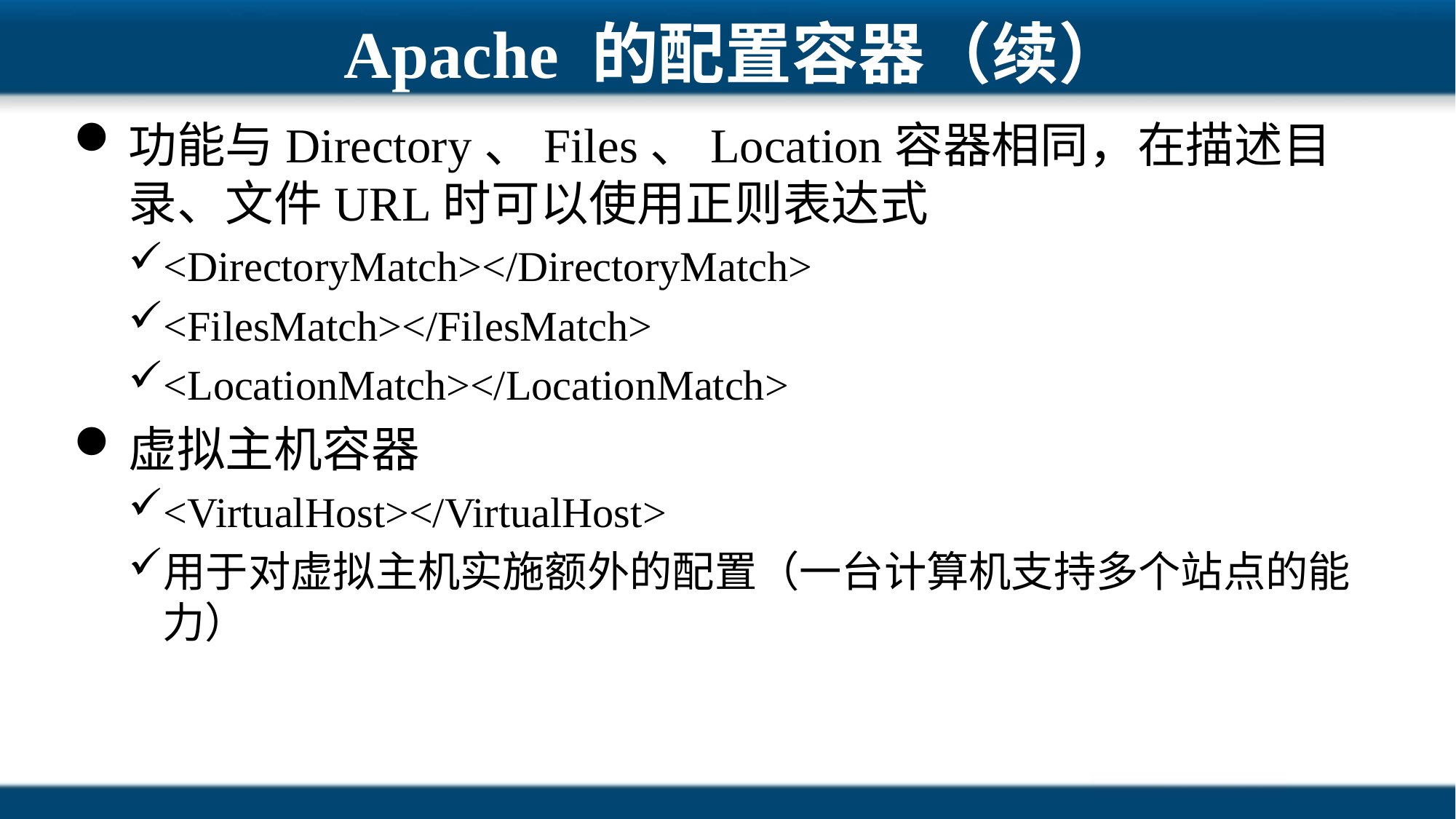

# Apache 的配置容器（续）
功能与Directory、Files、Location容器相同，在描述目录、文件URL时可以使用正则表达式
<DirectoryMatch></DirectoryMatch>
<FilesMatch></FilesMatch>
<LocationMatch></LocationMatch>
虚拟主机容器
<VirtualHost></VirtualHost>
用于对虚拟主机实施额外的配置（一台计算机支持多个站点的能力）